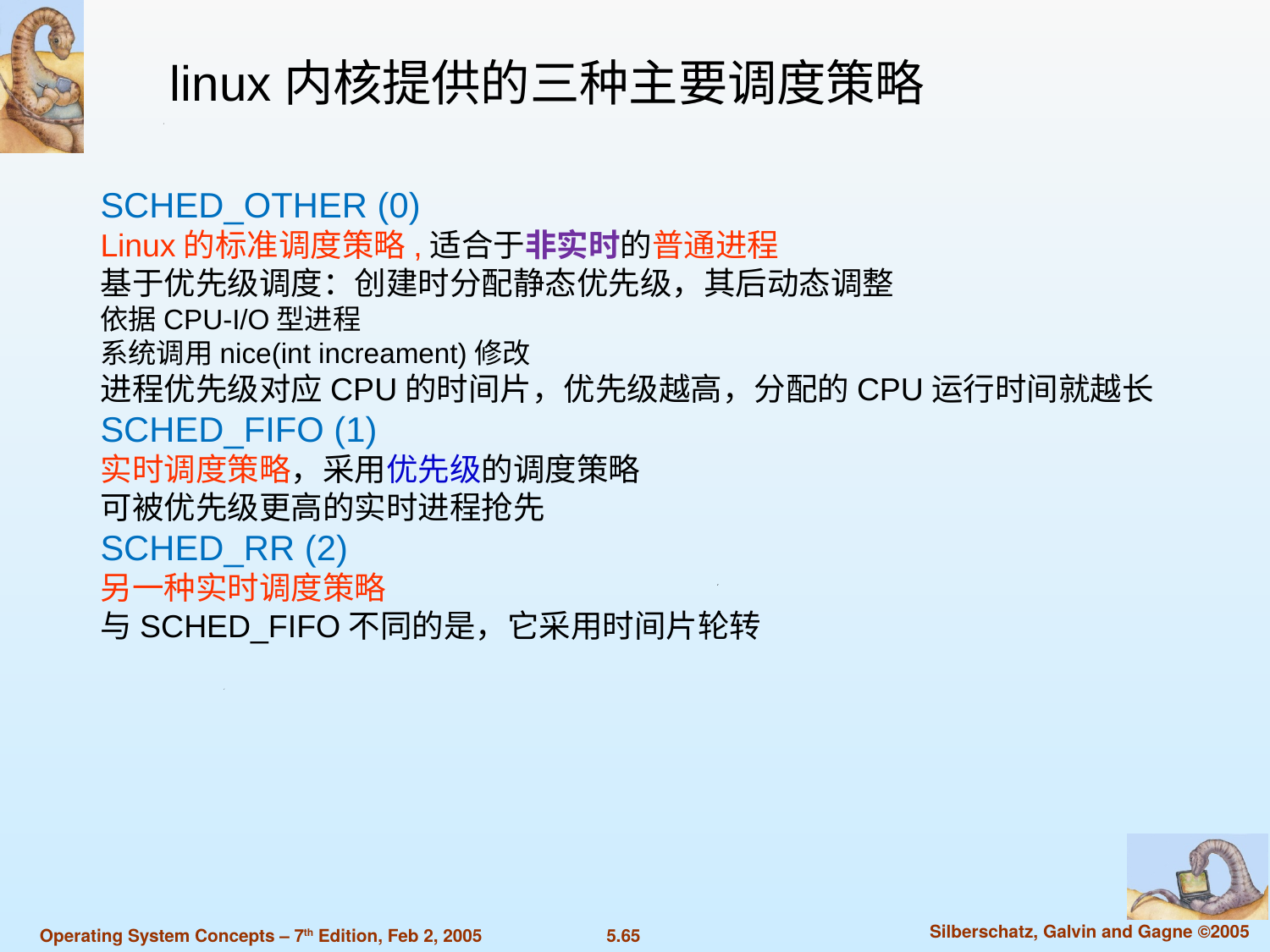

linux内核提供的三种主要调度策略
SCHED_OTHER (0)
Linux的标准调度策略,适合于非实时的普通进程
基于优先级调度：创建时分配静态优先级，其后动态调整
依据CPU-I/O型进程
系统调用nice(int increament)修改
进程优先级对应CPU的时间片，优先级越高，分配的CPU运行时间就越长
SCHED_FIFO (1)
实时调度策略，采用优先级的调度策略
可被优先级更高的实时进程抢先
SCHED_RR (2)
另一种实时调度策略
与SCHED_FIFO不同的是，它采用时间片轮转